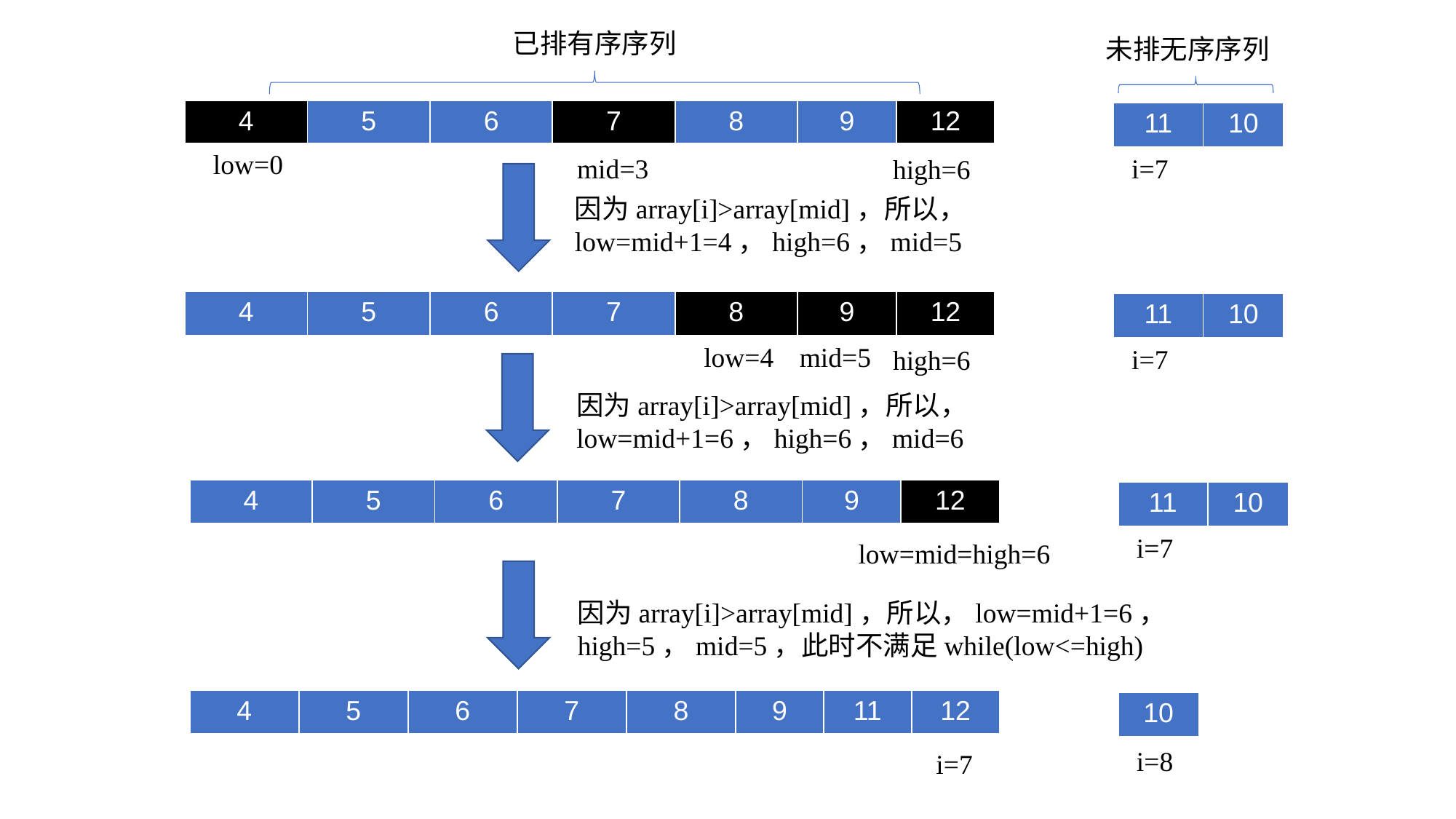

已排有序序列
未排无序序列
| 4 | 5 | 6 | 7 | 8 | 9 | 12 |
| --- | --- | --- | --- | --- | --- | --- |
| 11 | 10 |
| --- | --- |
low=0
mid=3
i=7
high=6

因为array[i]>array[mid]，所以，low=mid+1=4，high=6，mid=5
| 4 | 5 | 6 | 7 | 8 | 9 | 12 |
| --- | --- | --- | --- | --- | --- | --- |
| 11 | 10 |
| --- | --- |
low=4
mid=5
i=7
high=6

因为array[i]>array[mid]，所以，low=mid+1=6，high=6，mid=6
| 4 | 5 | 6 | 7 | 8 | 9 | 12 |
| --- | --- | --- | --- | --- | --- | --- |
| 11 | 10 |
| --- | --- |
i=7
low=mid=high=6

因为array[i]>array[mid]，所以，low=mid+1=6，high=5，mid=5，此时不满足while(low<=high)
| 4 | 5 | 6 | 7 | 8 | 9 | 11 | 12 |
| --- | --- | --- | --- | --- | --- | --- | --- |
| 10 |
| --- |
i=8
i=7